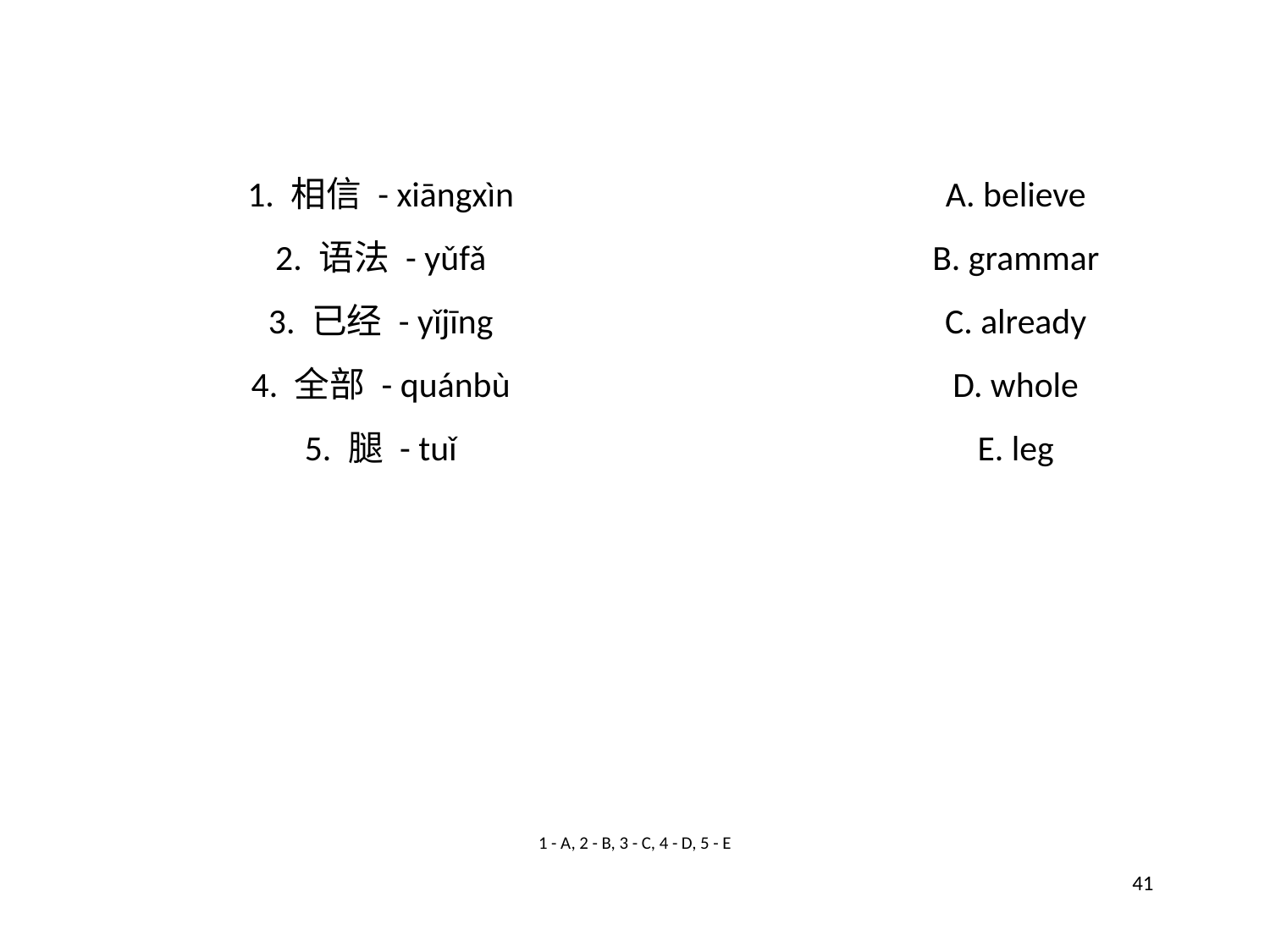

1. 相信 - xiāngxìn

A. believe

2. 语法 - yǔfǎ

B. grammar

3. 已经 - yǐjīng

C. already

4. 全部 - quánbù

D. whole

5. 腿 - tuǐ

E. leg
1 - A, 2 - B, 3 - C, 4 - D, 5 - E

41